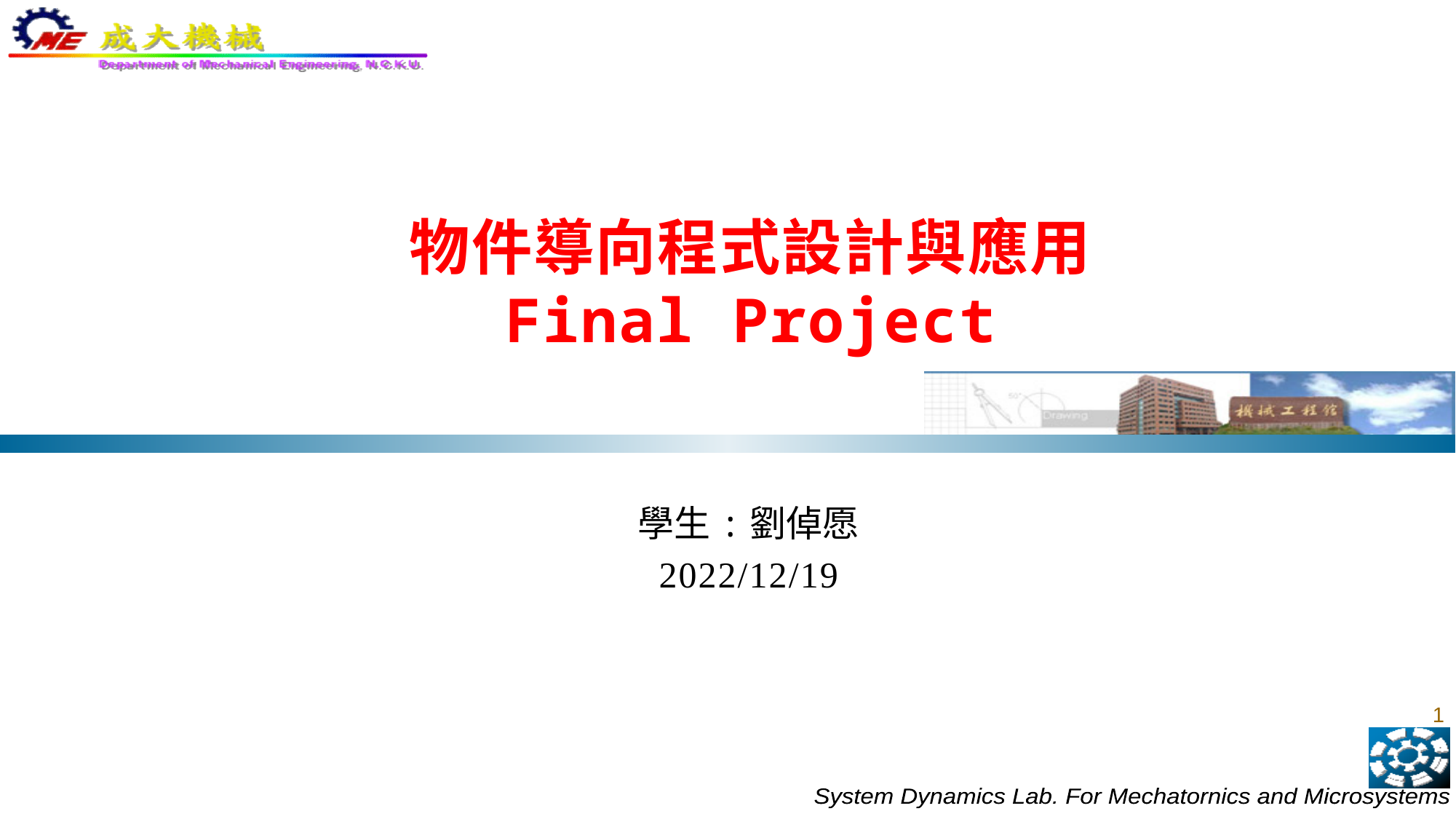

# 物件導向程式設計與應用 Final Project
學生:劉倬愿
2022/12/19
1